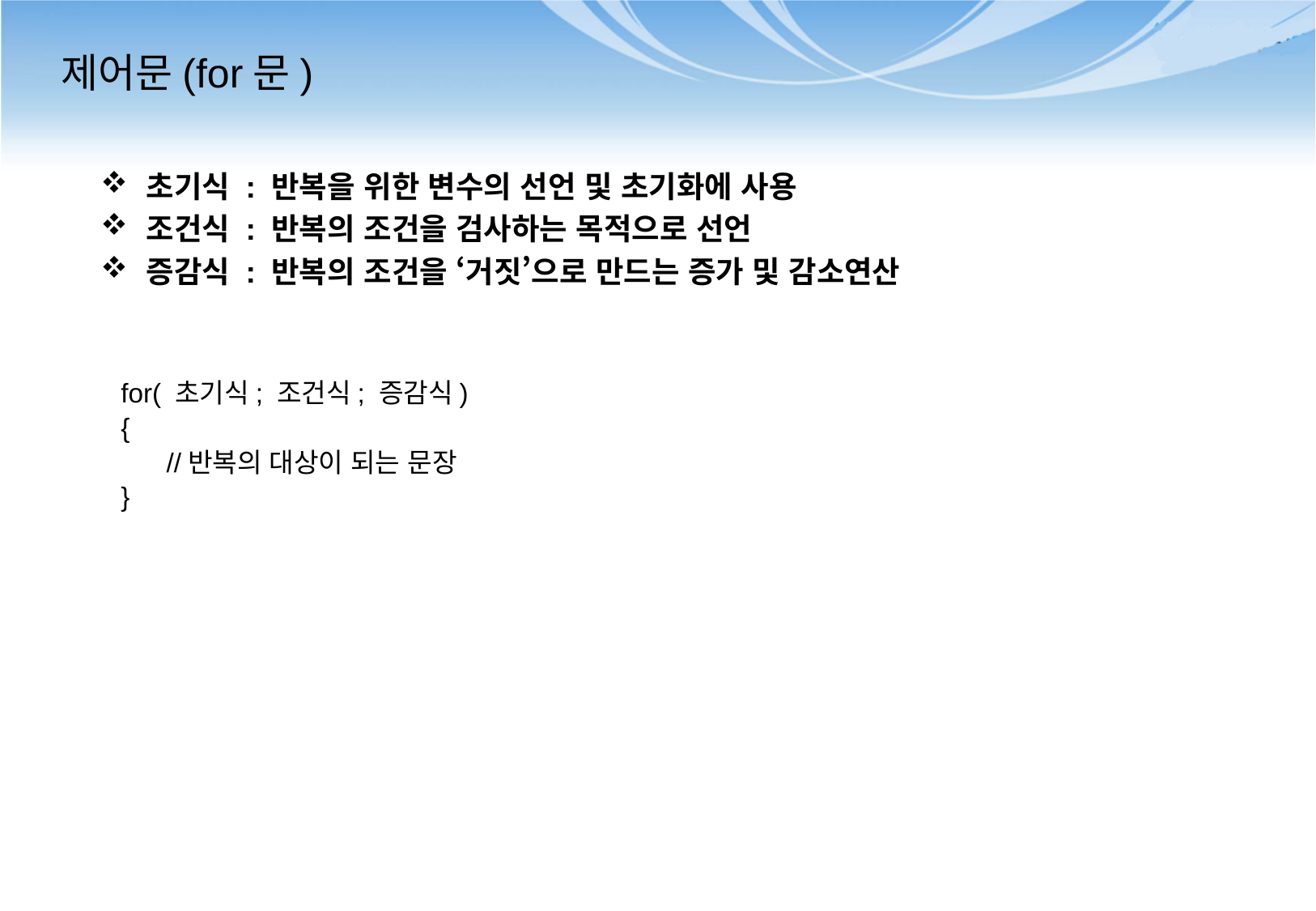

# 제어문(for문)
초기식 : 반복을 위한 변수의 선언 및 초기화에 사용
조건식 : 반복의 조건을 검사하는 목적으로 선언
증감식 : 반복의 조건을 ‘거짓’으로 만드는 증가 및 감소연산
for( 초기식; 조건식; 증감식)
{
	//반복의 대상이 되는 문장
}